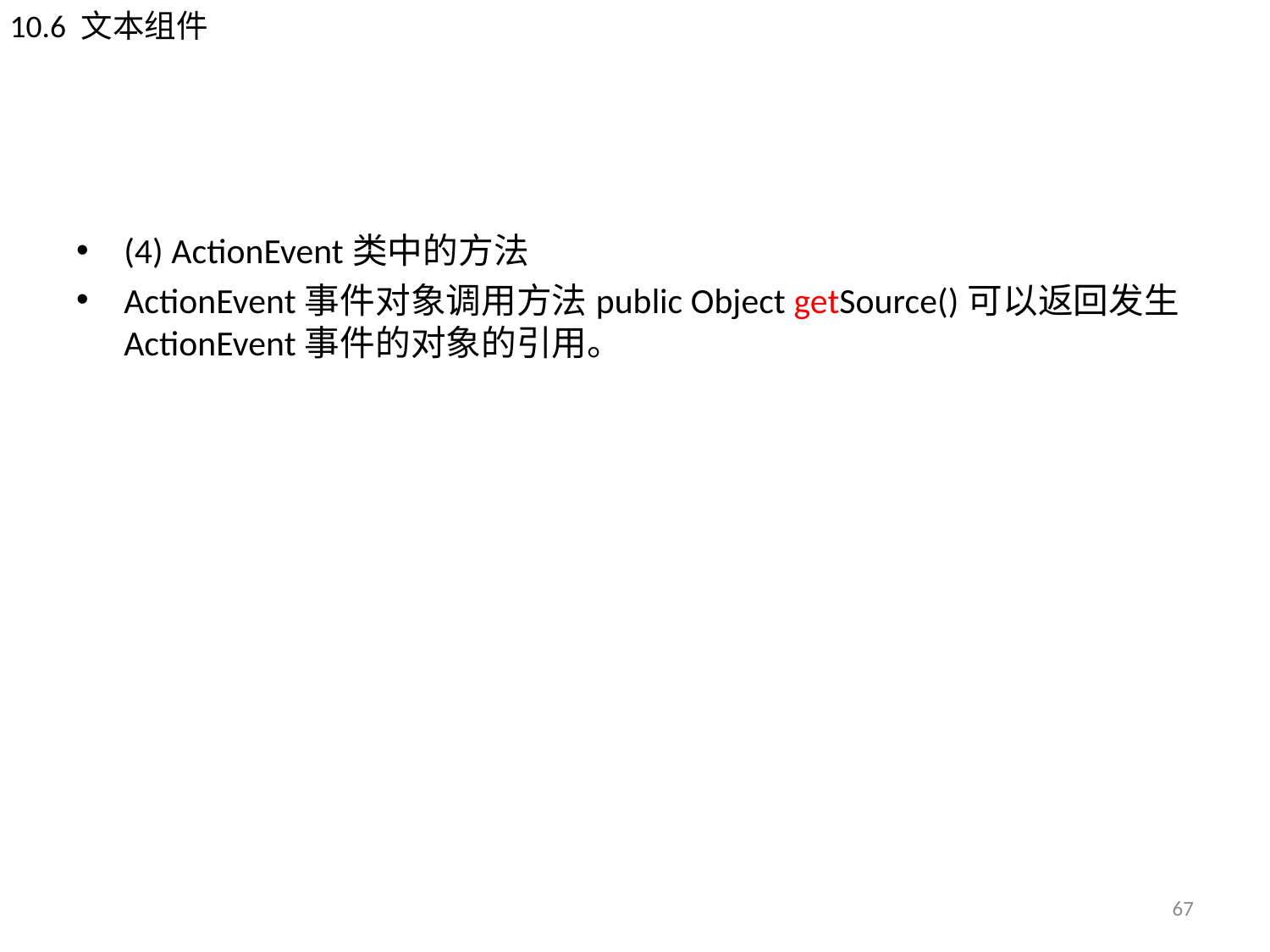

10.6 文本组件
#
(4) ActionEvent类中的方法
ActionEvent事件对象调用方法public Object getSource()可以返回发生ActionEvent事件的对象的引用。

67